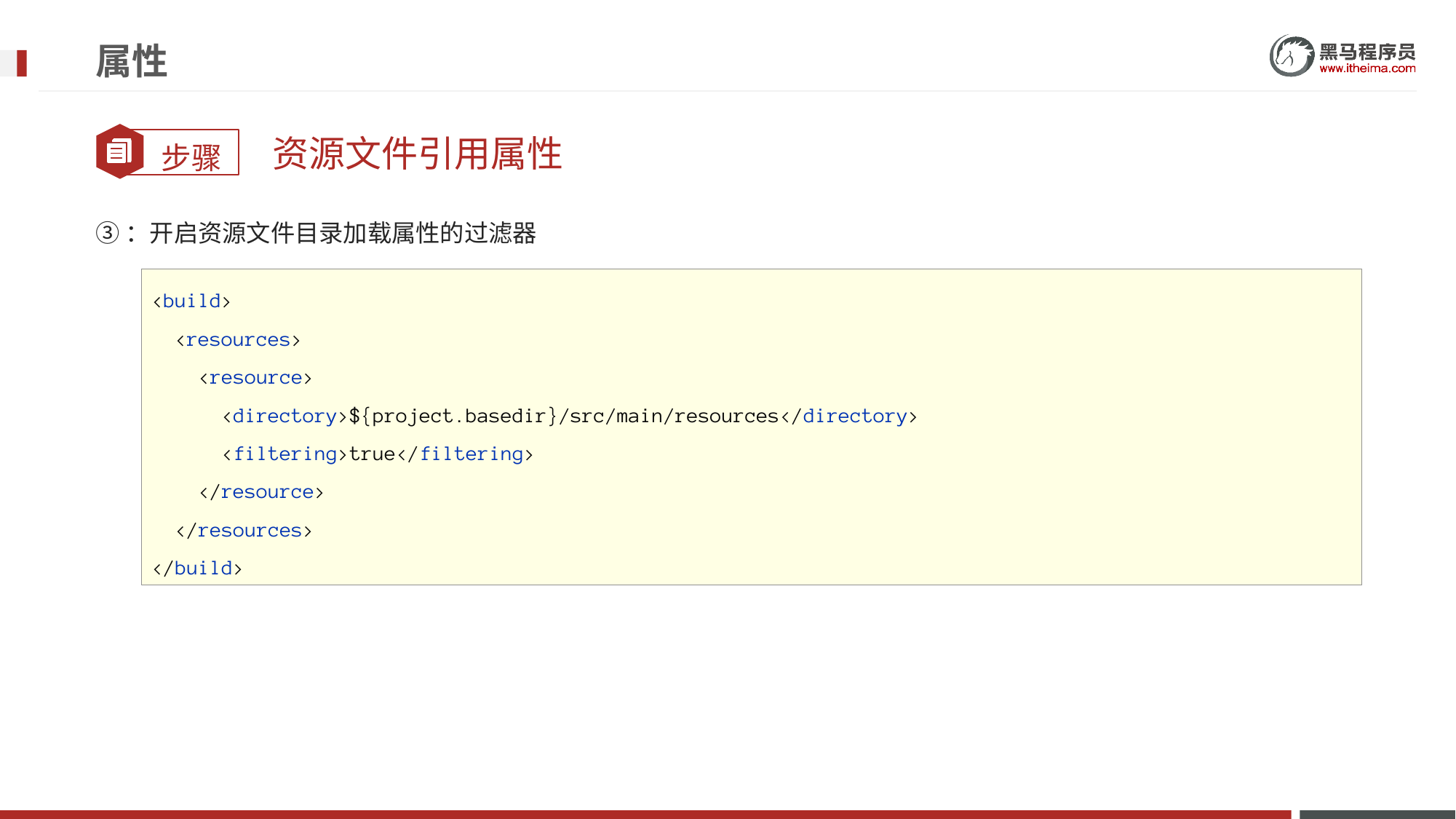

# 属性
资源文件引用属性
③：开启资源文件目录加载属性的过滤器
<build>
  <resources>
    <resource>
      <directory>${project.basedir}/src/main/resources</directory>
      <filtering>true</filtering>
    </resource>
  </resources>
</build>